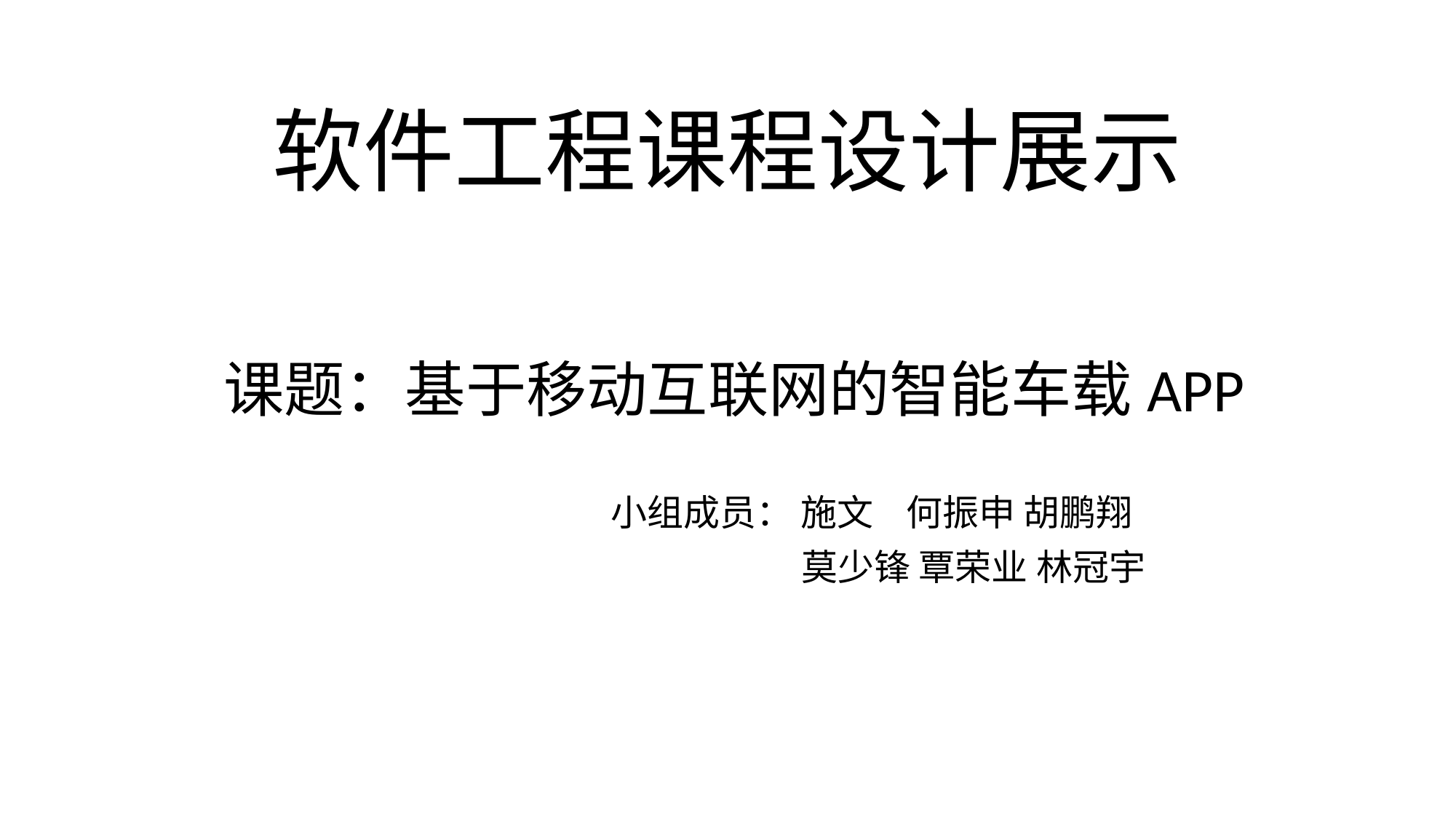

软件工程课程设计展示
# 课题：基于移动互联网的智能车载APP

                                                  小组成员： 施文    何振申 胡鹏翔
                                                           莫少锋 覃荣业 林冠宇